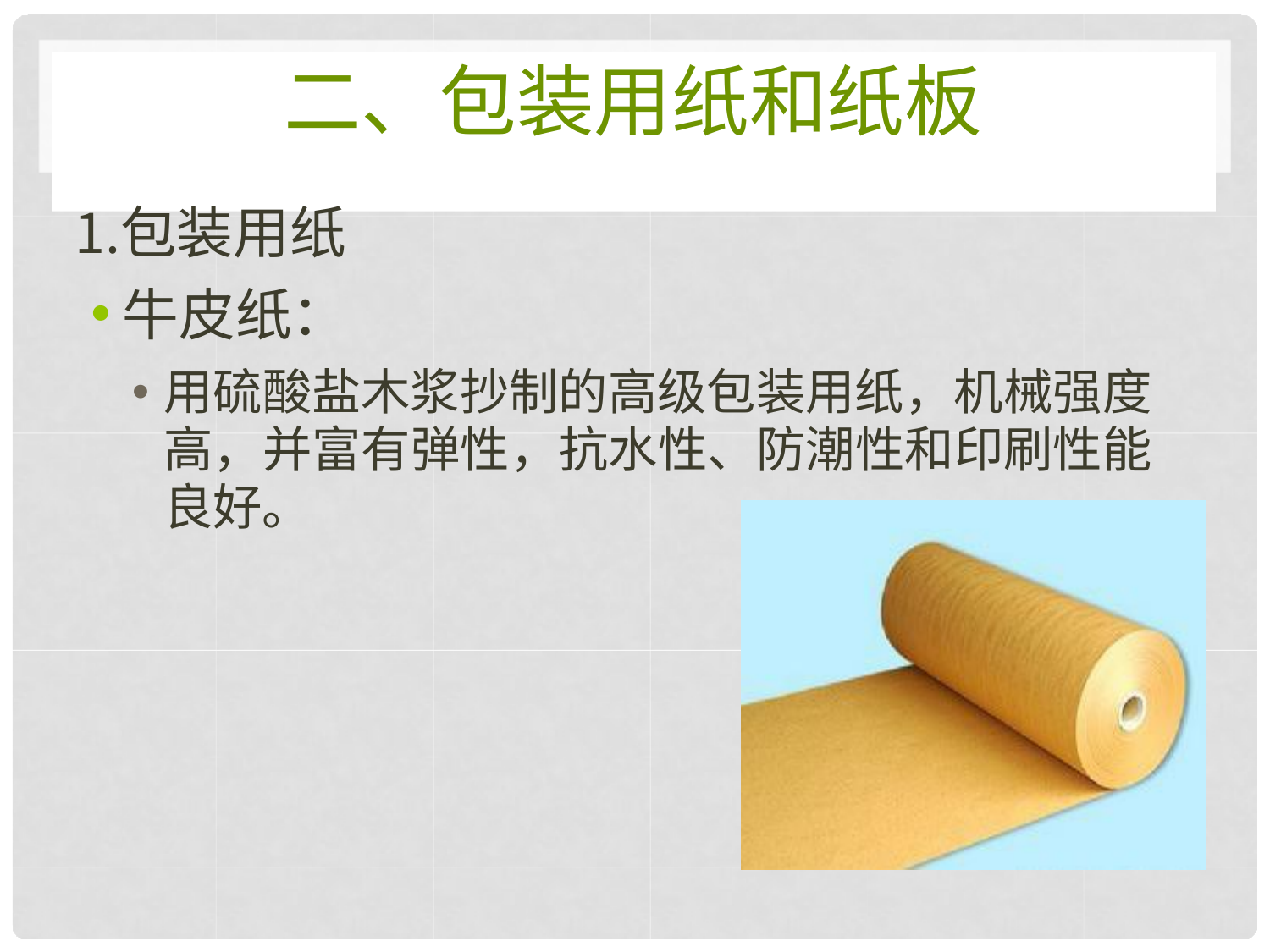

# 二、包装用纸和纸板
包装用纸
牛皮纸：
用硫酸盐木浆抄制的高级包装用纸，机械强度 高，并富有弹性，抗水性、防潮性和印刷性能 良好。